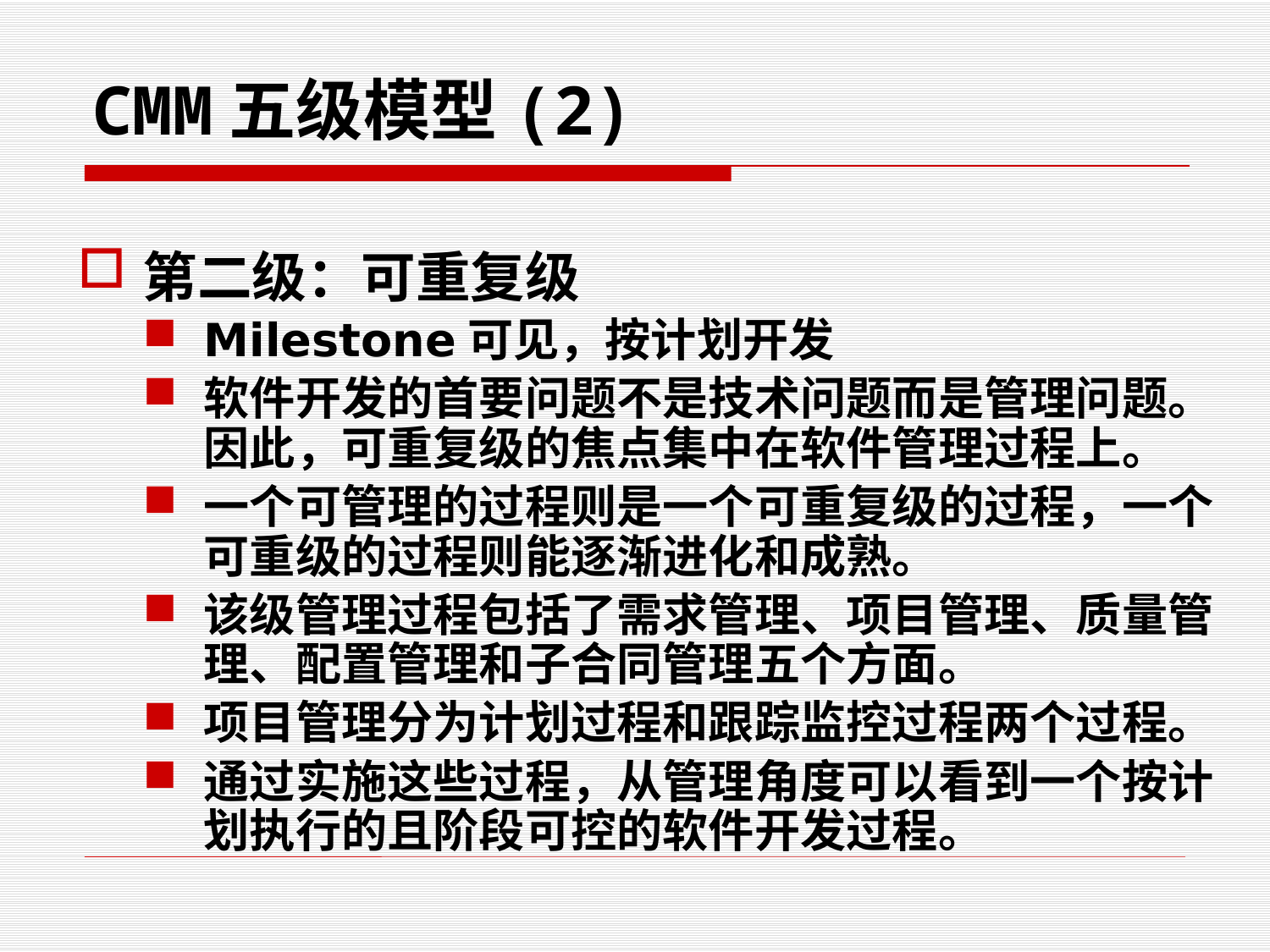

# CMM五级模型(2)
第二级：可重复级
Milestone可见，按计划开发
软件开发的首要问题不是技术问题而是管理问题。因此，可重复级的焦点集中在软件管理过程上。
一个可管理的过程则是一个可重复级的过程，一个可重级的过程则能逐渐进化和成熟。
该级管理过程包括了需求管理、项目管理、质量管理、配置管理和子合同管理五个方面。
项目管理分为计划过程和跟踪监控过程两个过程。
通过实施这些过程，从管理角度可以看到一个按计划执行的且阶段可控的软件开发过程。